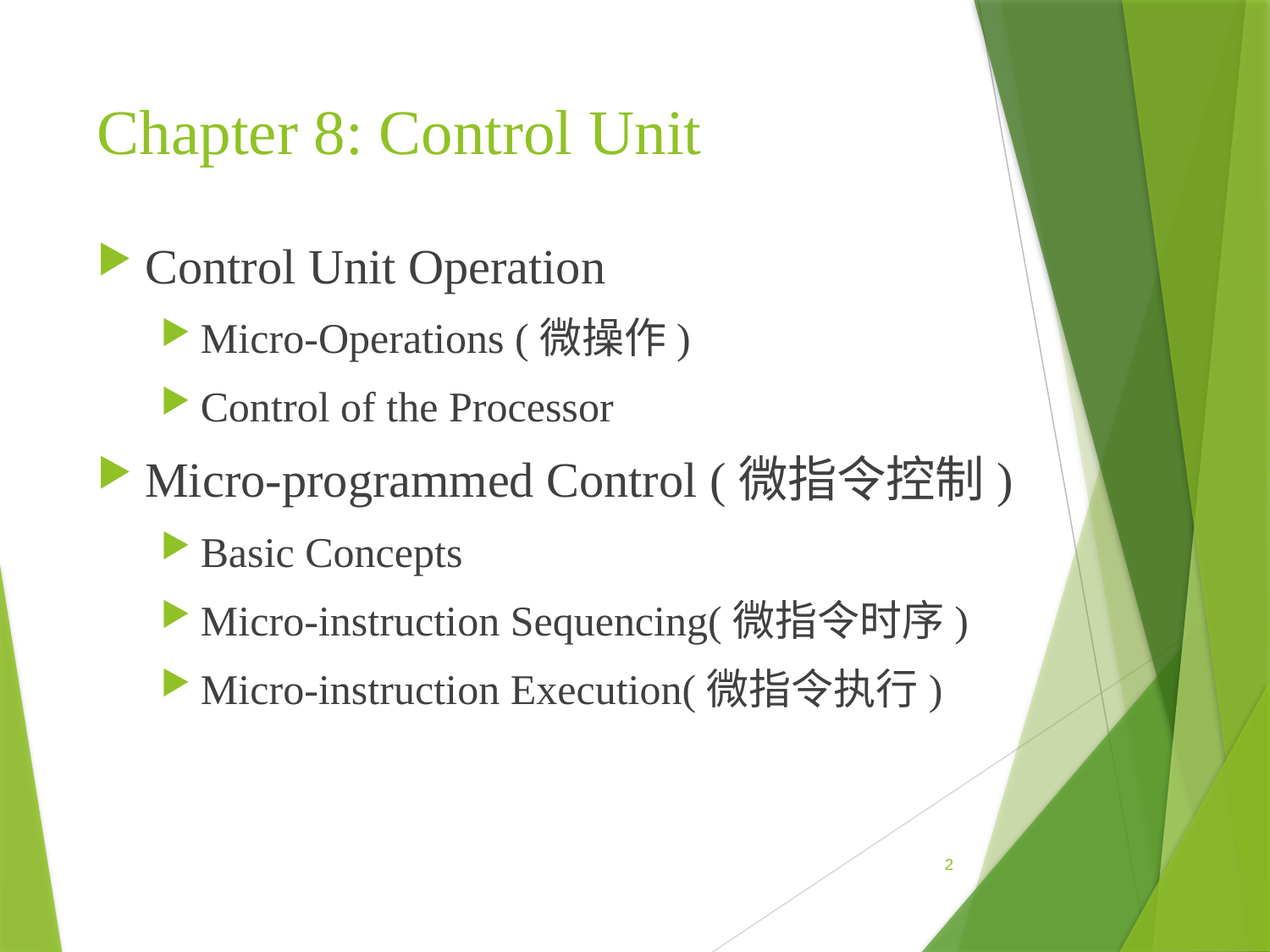

# Chapter 8: Control Unit
Control Unit Operation
Micro-Operations (微操作)
Control of the Processor
Micro-programmed Control (微指令控制)
Basic Concepts
Micro-instruction Sequencing(微指令时序)
Micro-instruction Execution(微指令执行)
2